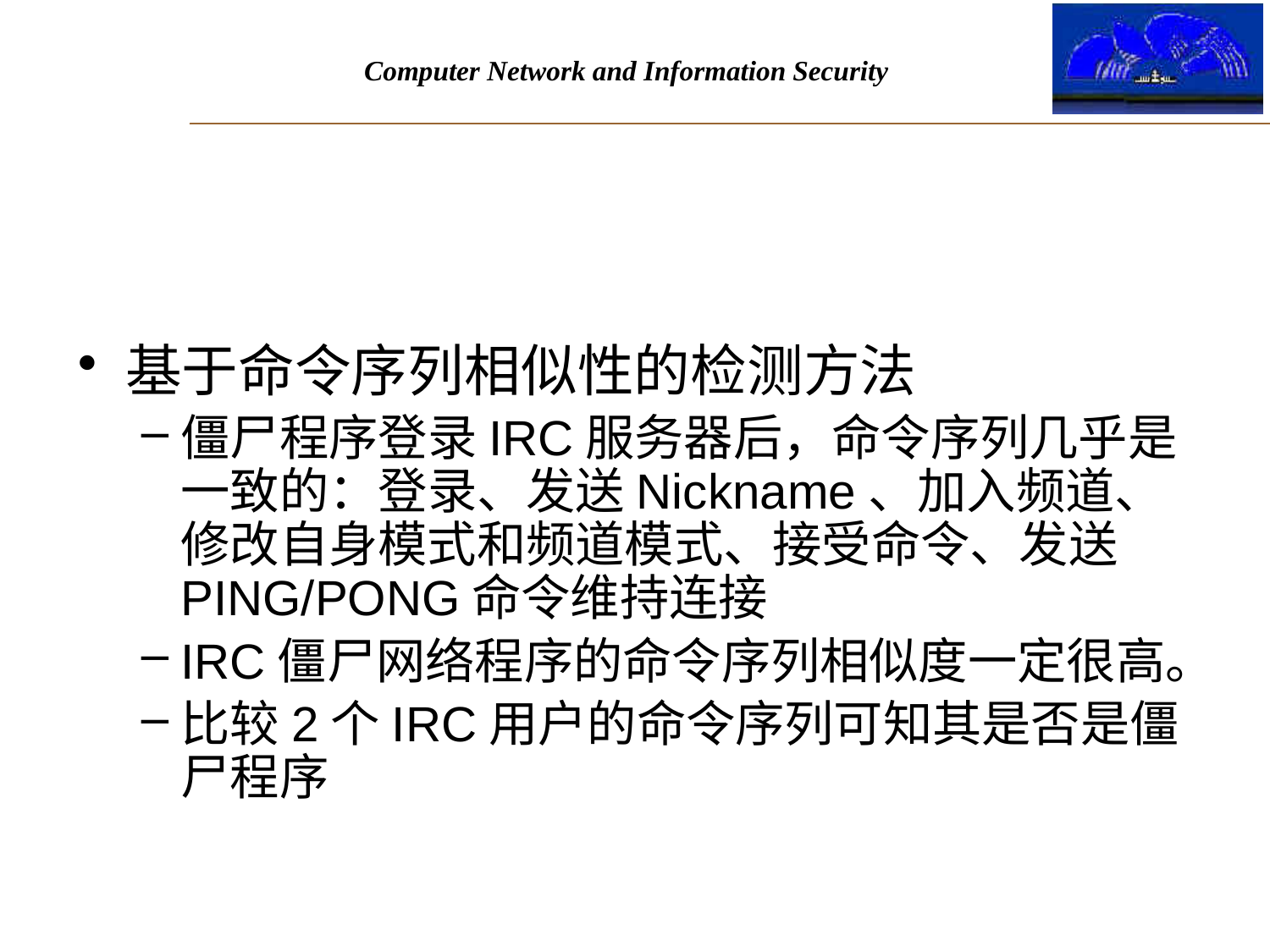

#
基于命令序列相似性的检测方法
僵尸程序登录IRC服务器后，命令序列几乎是一致的：登录、发送Nickname、加入频道、修改自身模式和频道模式、接受命令、发送PING/PONG命令维持连接
IRC僵尸网络程序的命令序列相似度一定很高。
比较2个IRC用户的命令序列可知其是否是僵尸程序